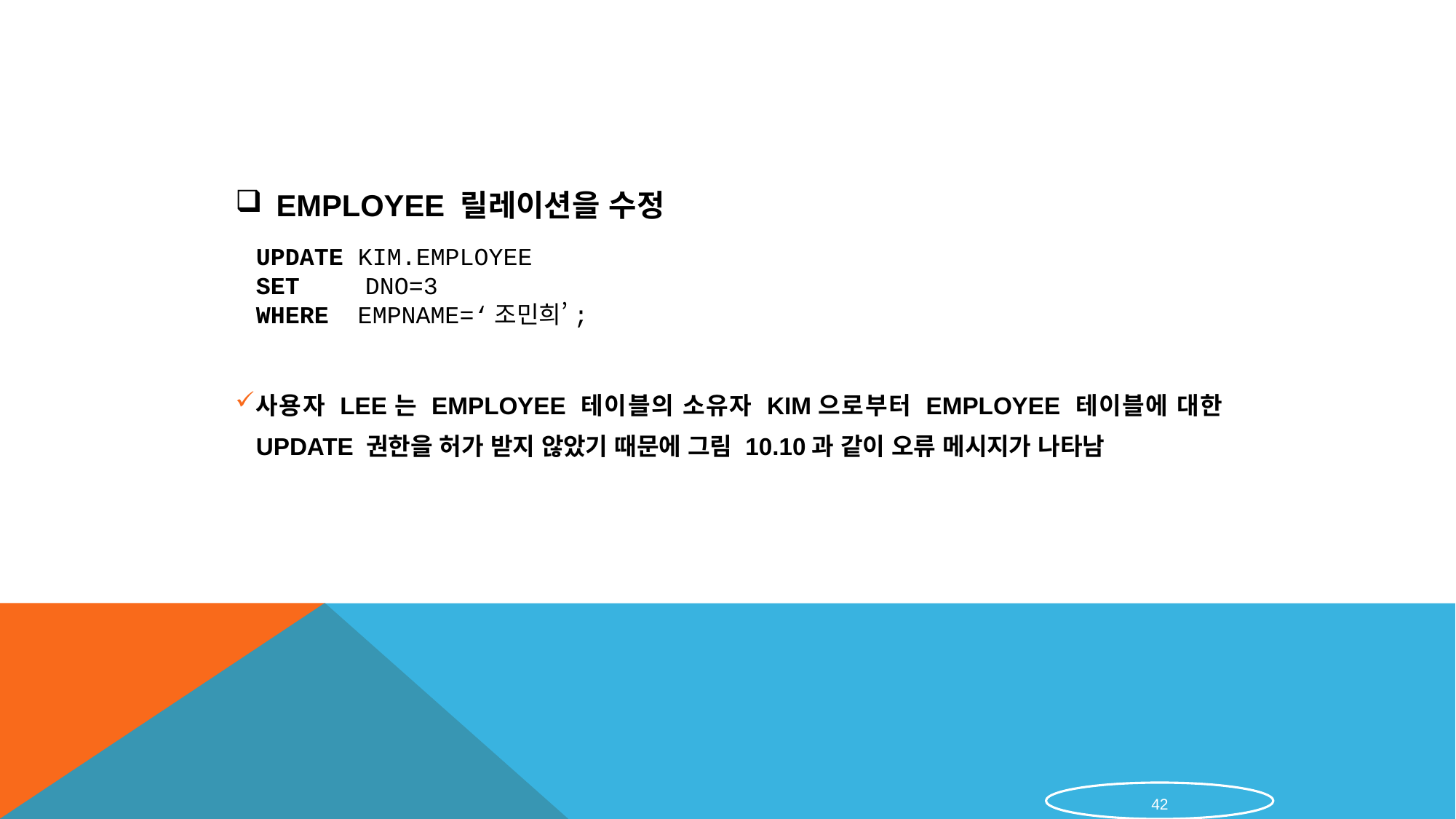

EMPLOYEE 릴레이션을 수정
	UPDATE KIM.EMPLOYEE
	SET 	DNO=3
	WHERE  EMPNAME=‘조민희’;

사용자 LEE는 EMPLOYEE 테이블의 소유자 KIM으로부터 EMPLOYEE 테이블에 대한 UPDATE 권한을 허가 받지 않았기 때문에 그림 10.10과 같이 오류 메시지가 나타남

42